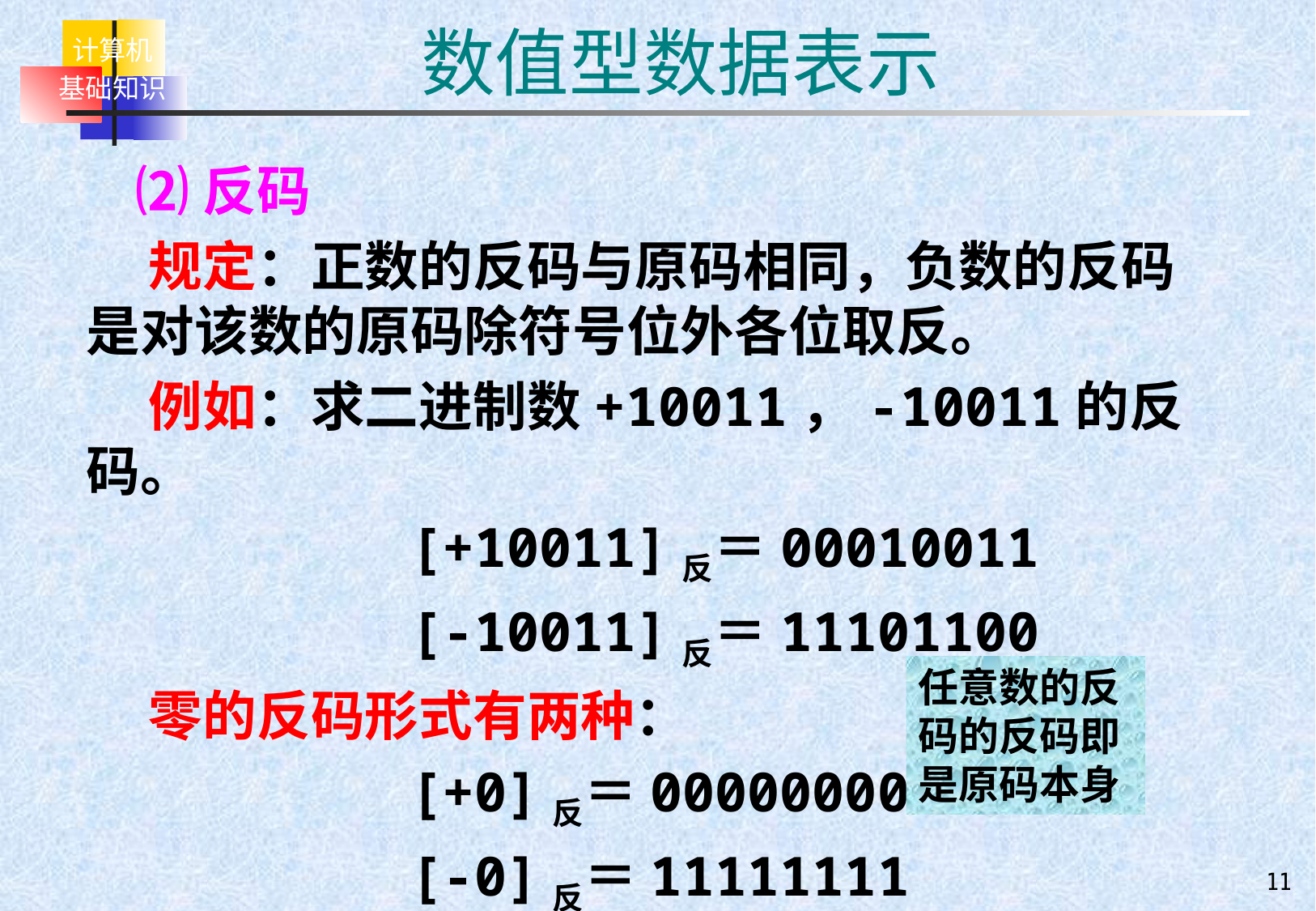

# 数值型数据表示
    ⑵反码
    规定：正数的反码与原码相同，负数的反码是对该数的原码除符号位外各位取反。
    例如：求二进制数+10011，-10011的反码。
          [+10011]反＝00010011
          [-10011]反＝11101100
    零的反码形式有两种：
          [+0]反＝00000000
          [-0]反＝11111111
任意数的反码的反码即是原码本身
11